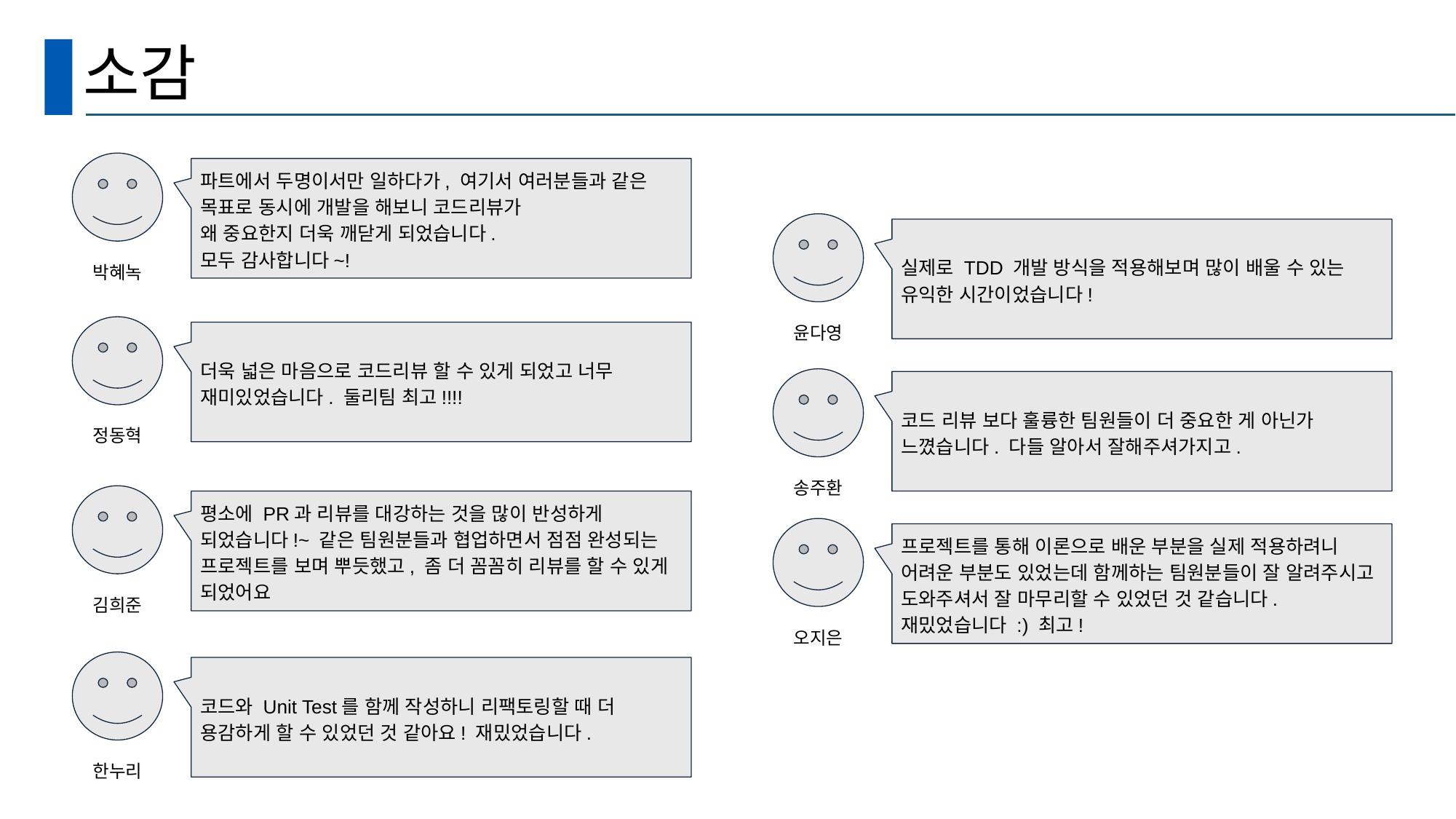

# 소감

파트에서 두명이서만 일하다가, 여기서 여러분들과 같은 목표로 동시에 개발을 해보니 코드리뷰가
왜 중요한지 더욱 깨닫게 되었습니다.
모두 감사합니다~!

실제로 TDD 개발 방식을 적용해보며 많이 배울 수 있는 유익한 시간이었습니다!
박혜녹
윤다영

더욱 넓은 마음으로 코드리뷰 할 수 있게 되었고 너무 재미있었습니다. 둘리팀 최고!!!!

코드 리뷰 보다 훌륭한 팀원들이 더 중요한 게 아닌가 느꼈습니다. 다들 알아서 잘해주셔가지고.
정동혁
송주환

평소에 PR과 리뷰를 대강하는 것을 많이 반성하게 되었습니다!~ 같은 팀원분들과 협업하면서 점점 완성되는 프로젝트를 보며 뿌듯했고, 좀 더 꼼꼼히 리뷰를 할 수 있게 되었어요

프로젝트를 통해 이론으로 배운 부분을 실제 적용하려니 어려운 부분도 있었는데 함께하는 팀원분들이 잘 알려주시고 도와주셔서 잘 마무리할 수 있었던 것 같습니다. 재밌었습니다 :) 최고!
김희준
오지은

코드와 Unit Test를 함께 작성하니 리팩토링할 때 더 용감하게 할 수 있었던 것 같아요! 재밌었습니다.
한누리